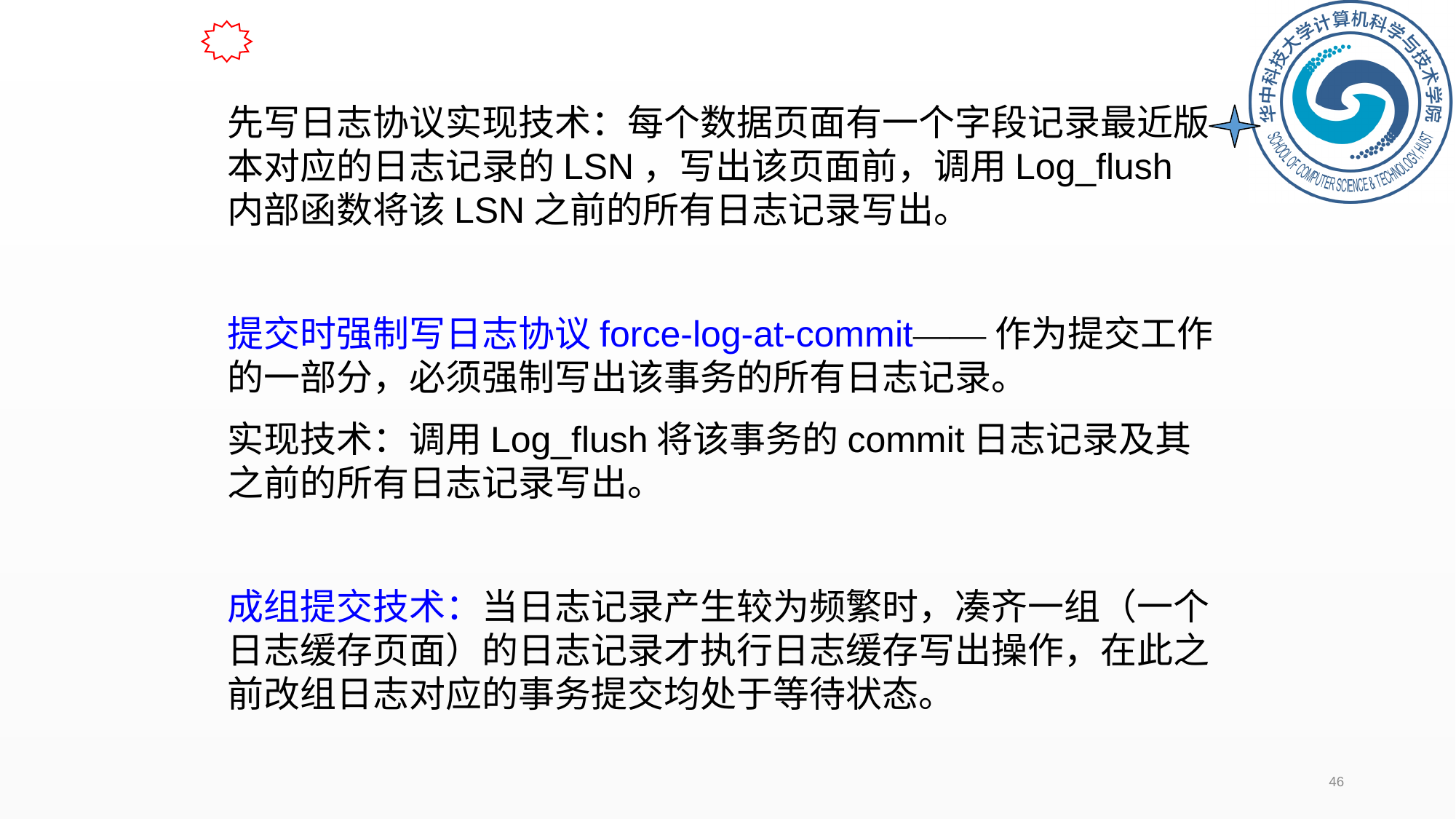

先写日志协议实现技术：每个数据页面有一个字段记录最近版本对应的日志记录的LSN，写出该页面前，调用Log_flush内部函数将该LSN之前的所有日志记录写出。

提交时强制写日志协议force-log-at-commit——作为提交工作的一部分，必须强制写出该事务的所有日志记录。
实现技术：调用Log_flush将该事务的commit日志记录及其之前的所有日志记录写出。

成组提交技术：当日志记录产生较为频繁时，凑齐一组（一个日志缓存页面）的日志记录才执行日志缓存写出操作，在此之前改组日志对应的事务提交均处于等待状态。

46